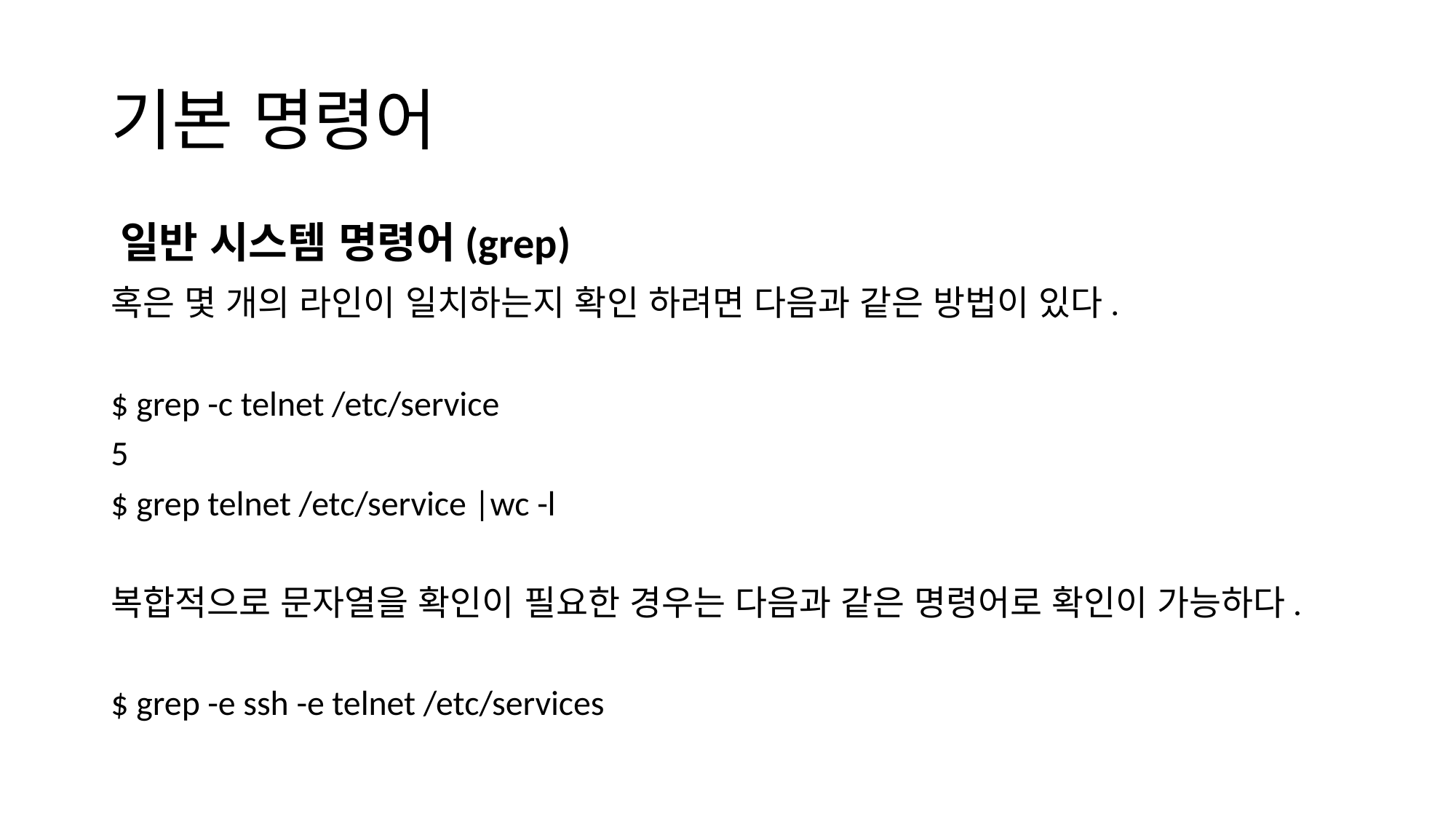

# 기본 명령어
일반 시스템 명령어(grep)
혹은 몇 개의 라인이 일치하는지 확인 하려면 다음과 같은 방법이 있다.

$ grep -c telnet /etc/service
5
$ grep telnet /etc/service |wc -l

복합적으로 문자열을 확인이 필요한 경우는 다음과 같은 명령어로 확인이 가능하다.

$ grep -e ssh -e telnet /etc/services